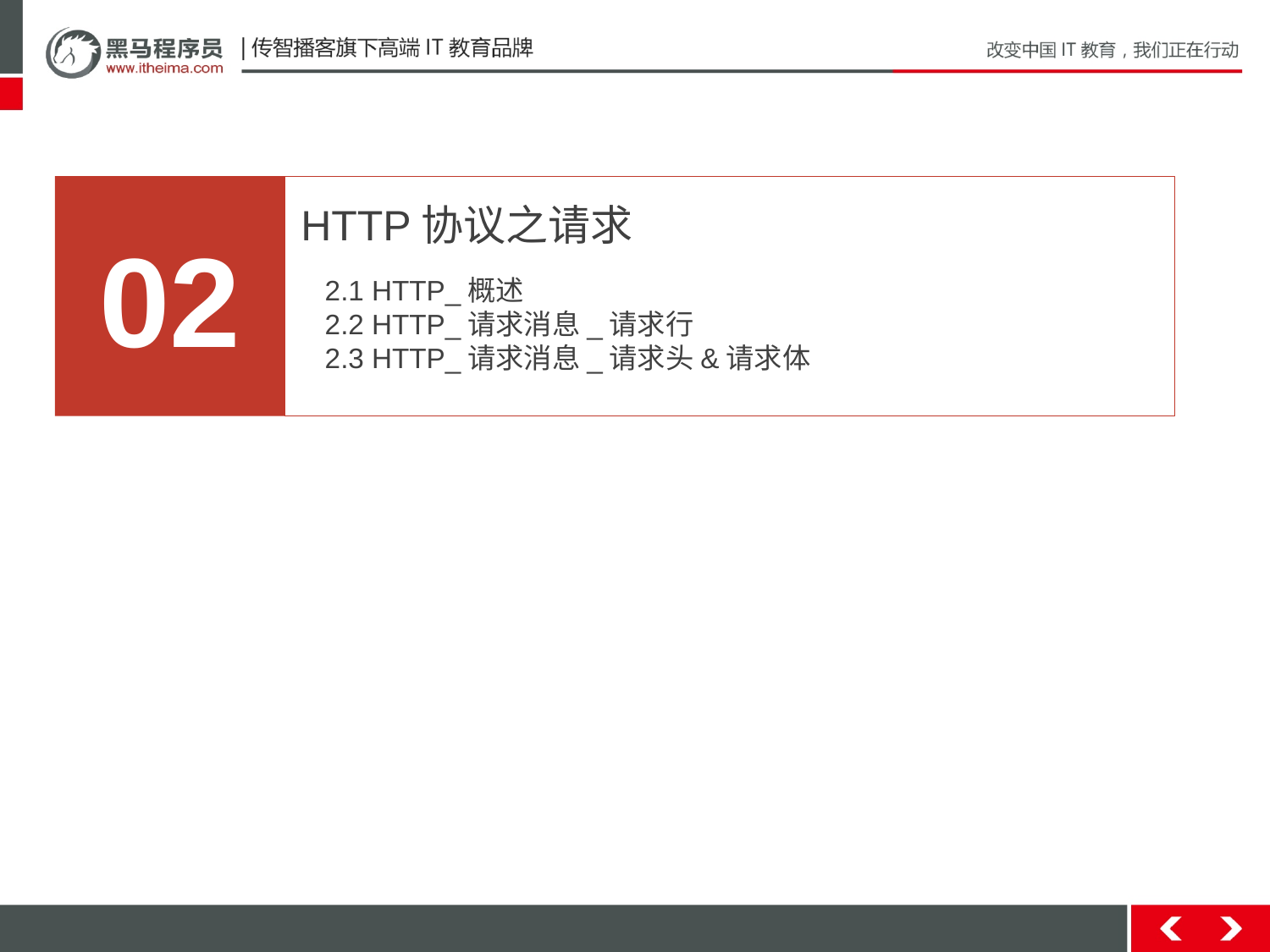

02

HTTP协议之请求
2.1 HTTP_概述
2.2 HTTP_请求消息_请求行
2.3 HTTP_请求消息_请求头&请求体